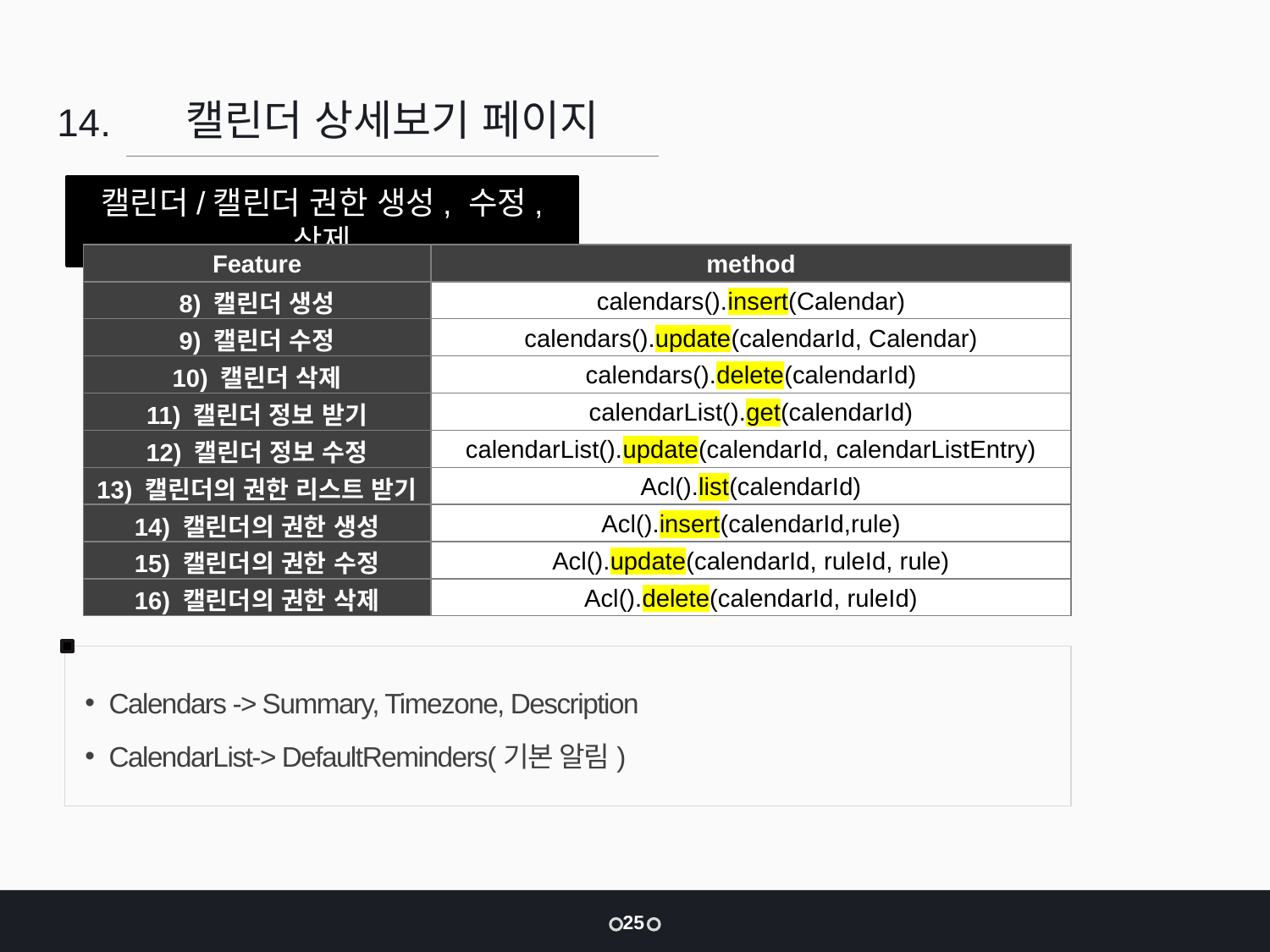

캘린더 상세보기 페이지
14.
캘린더/캘린더 권한 생성, 수정, 삭제
| Feature | method |
| --- | --- |
| 8) 캘린더 생성 | calendars().insert(Calendar) |
| 9) 캘린더 수정 | calendars().update(calendarId, Calendar) |
| 10) 캘린더 삭제 | calendars().delete(calendarId) |
| 11) 캘린더 정보 받기 | calendarList().get(calendarId) |
| 12) 캘린더 정보 수정 | calendarList().update(calendarId, calendarListEntry) |
| 13) 캘린더의 권한 리스트 받기 | Acl().list(calendarId) |
| 14) 캘린더의 권한 생성 | Acl().insert(calendarId,rule) |
| 15) 캘린더의 권한 수정 | Acl().update(calendarId, ruleId, rule) |
| 16) 캘린더의 권한 삭제 | Acl().delete(calendarId, ruleId) |

Calendars -> Summary, Timezone, Description
CalendarList-> DefaultReminders(기본 알림)
25